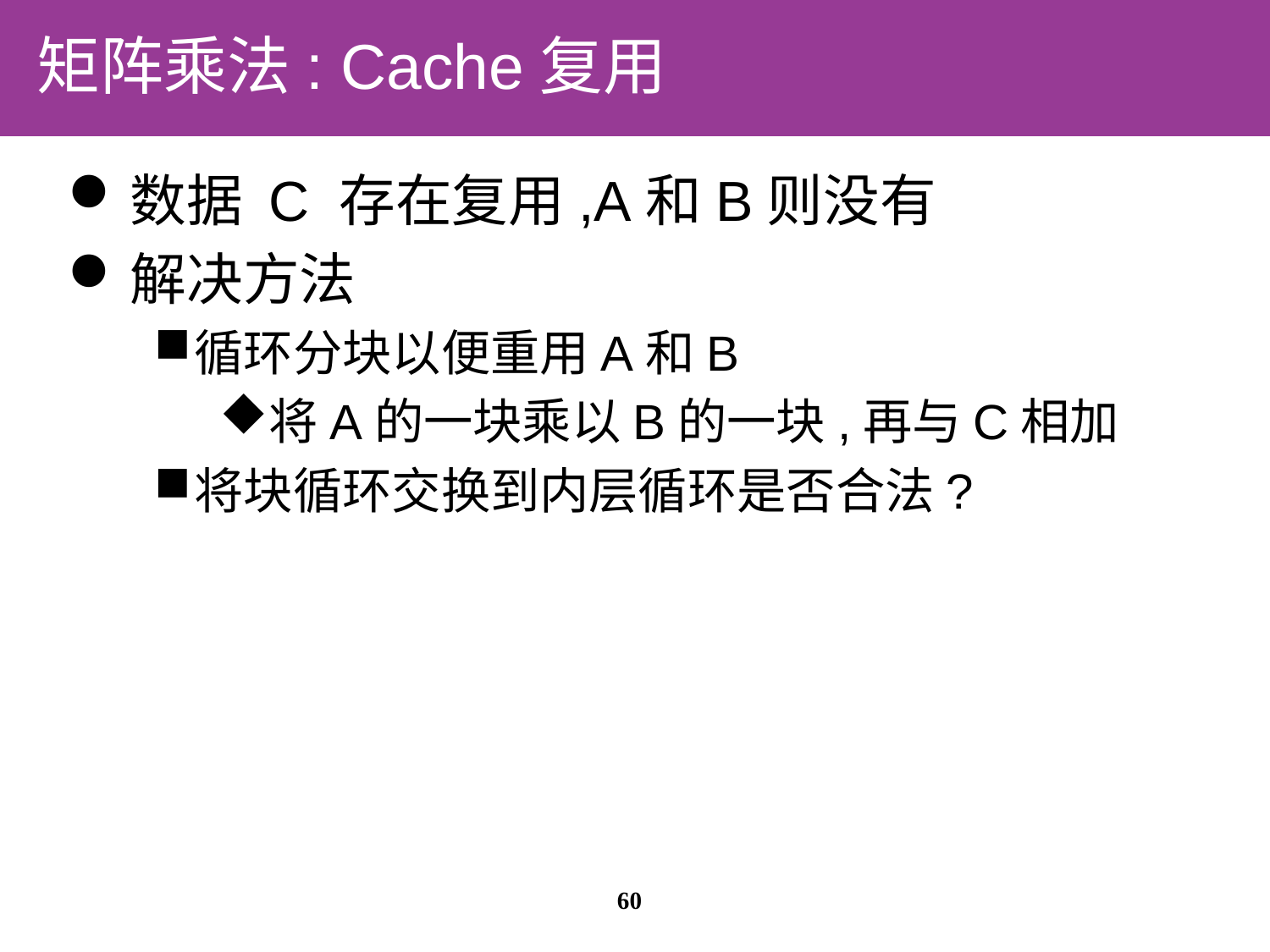

# 矩阵乘法: Cache复用
数据 C 存在复用,A和B则没有
解决方法
循环分块以便重用A和B
将A的一块乘以B的一块,再与C相加
将块循环交换到内层循环是否合法?
60